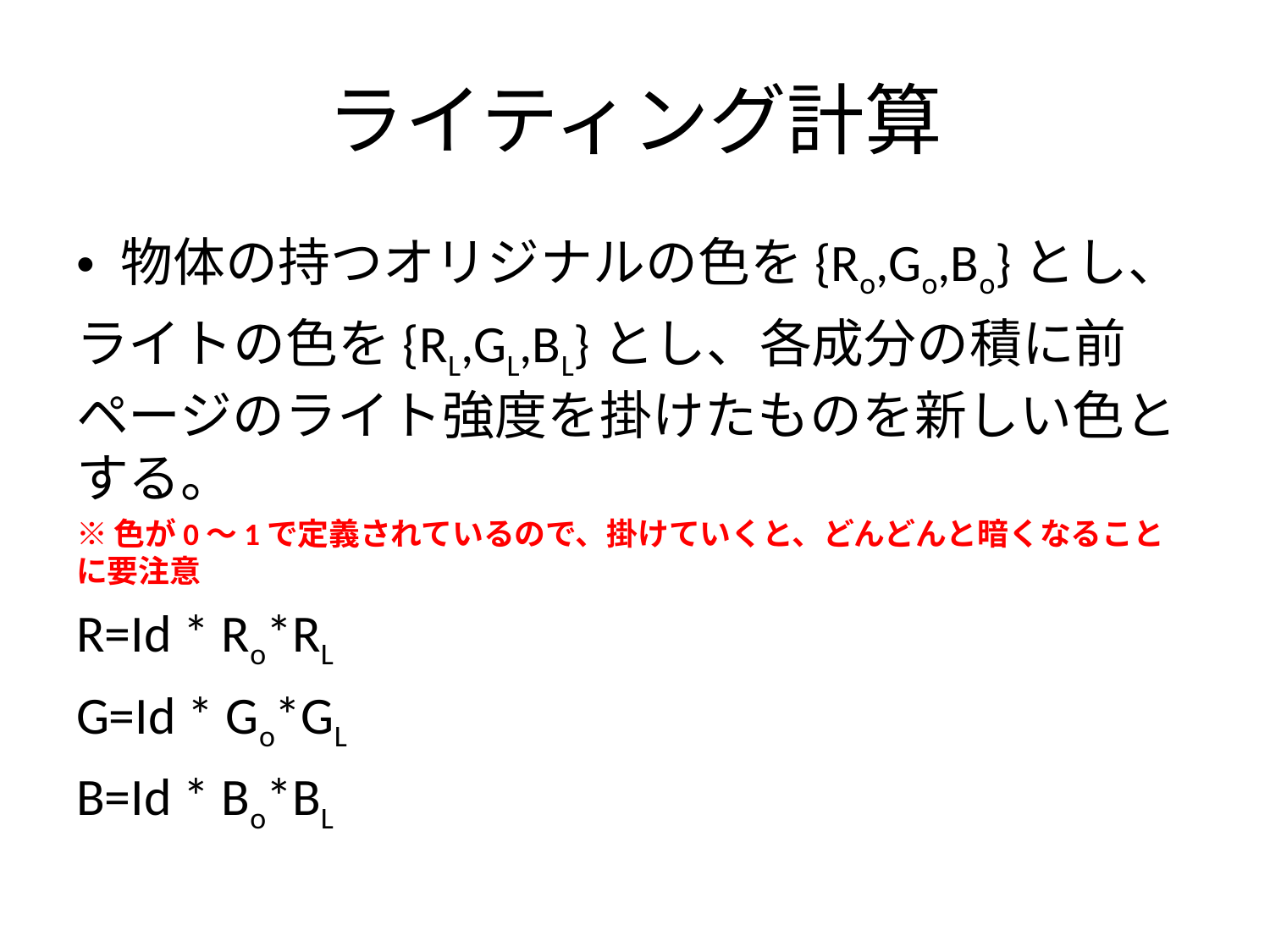

# ライティング計算
物体の持つオリジナルの色を{Ro,Go,Bo}とし、
ライトの色を{RL,GL,BL}とし、各成分の積に前ページのライト強度を掛けたものを新しい色とする。
※色が0～1で定義されているので、掛けていくと、どんどんと暗くなることに要注意
R=Id * Ro*RL
G=Id * Go*GL
B=Id * Bo*BL